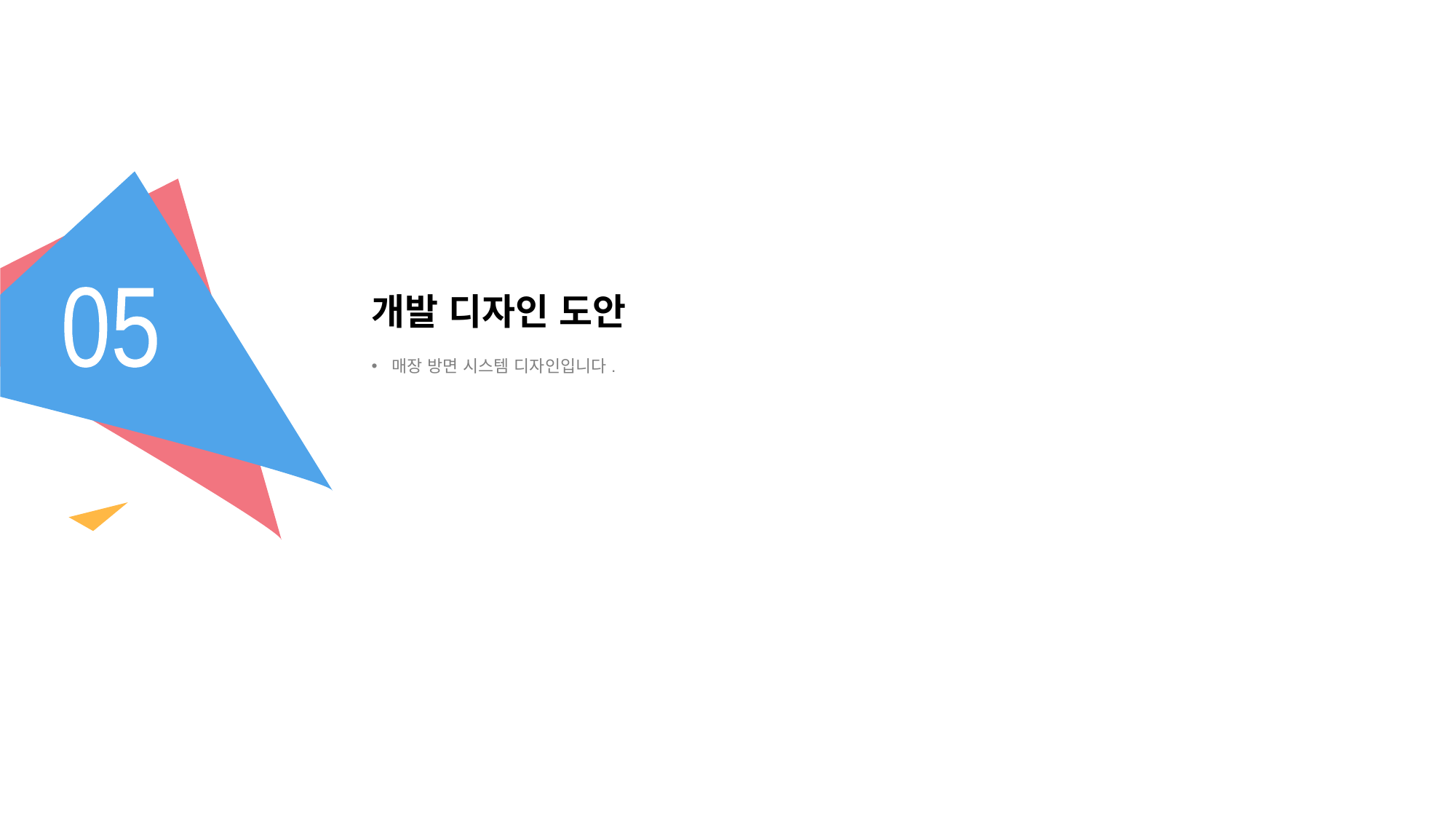

# 개발 디자인 도안
05
매장 방면 시스템 디자인입니다.